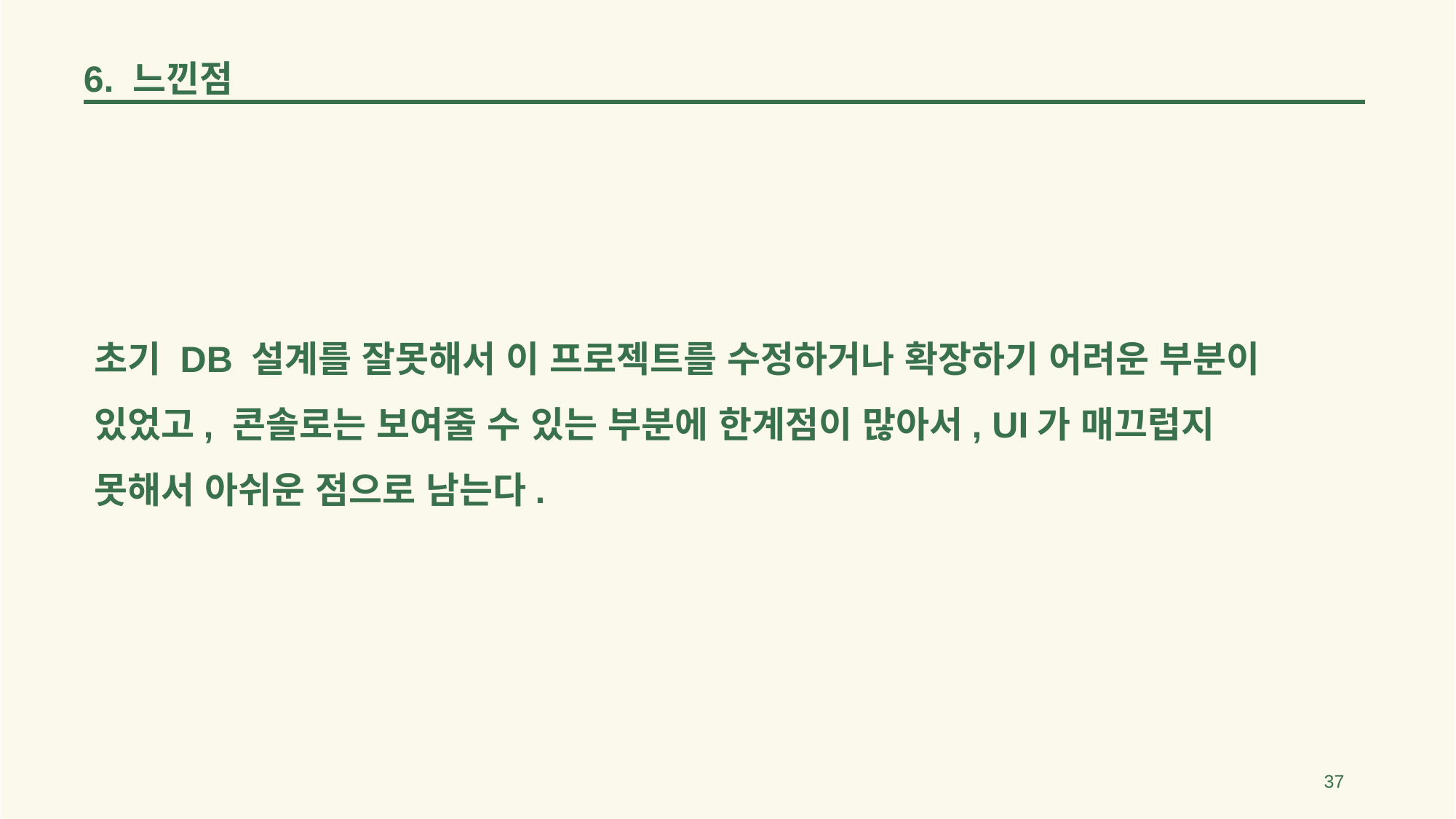

6. 느낀점
초기 DB 설계를 잘못해서 이 프로젝트를 수정하거나 확장하기 어려운 부분이 있었고, 콘솔로는 보여줄 수 있는 부분에 한계점이 많아서, UI가 매끄럽지 못해서 아쉬운 점으로 남는다.
37